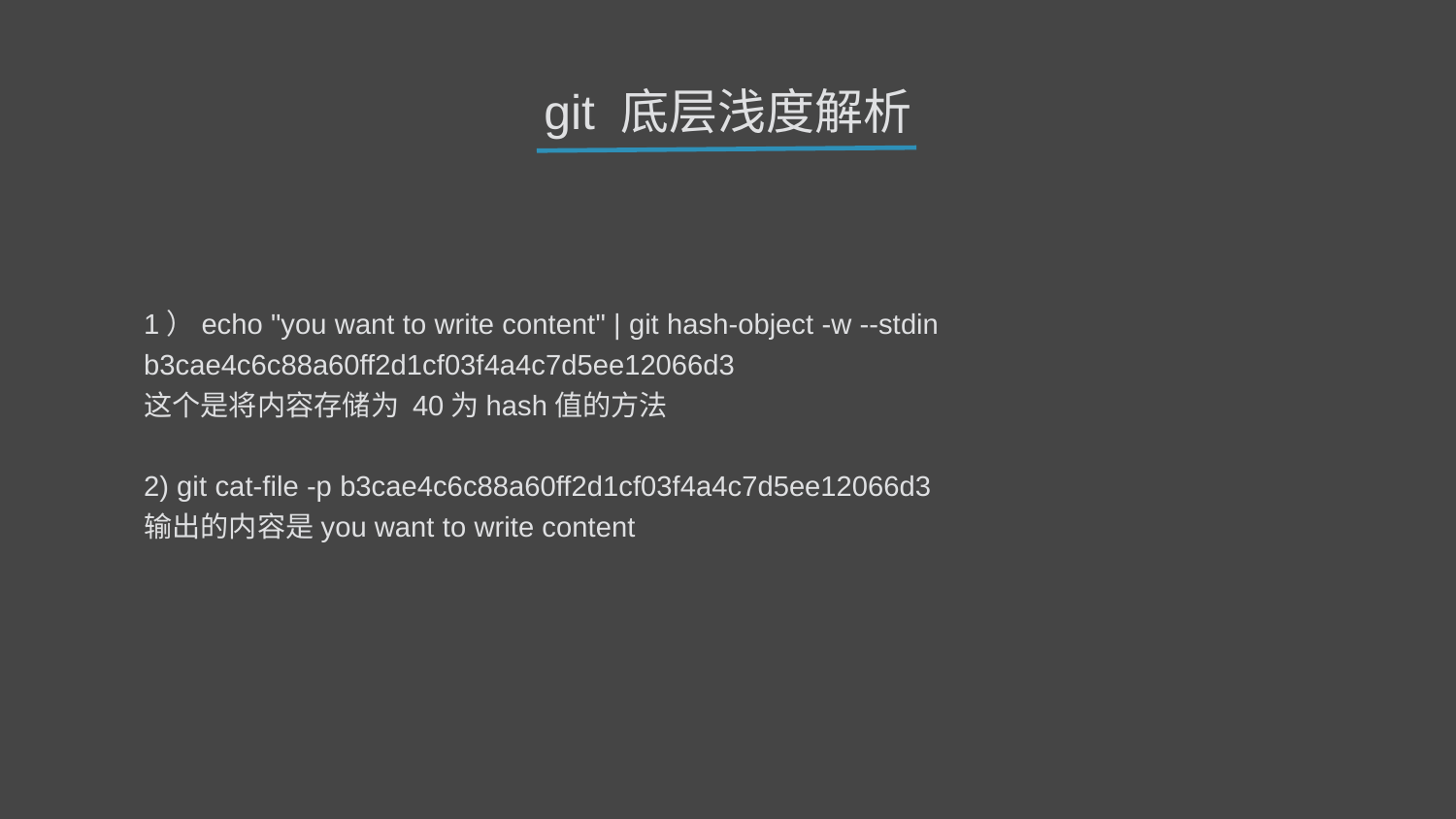

git 底层浅度解析

1）echo "you want to write content" | git hash-object -w --stdin
b3cae4c6c88a60ff2d1cf03f4a4c7d5ee12066d3
这个是将内容存储为 40为hash值的方法

2) git cat-file -p b3cae4c6c88a60ff2d1cf03f4a4c7d5ee12066d3
输出的内容是you want to write content